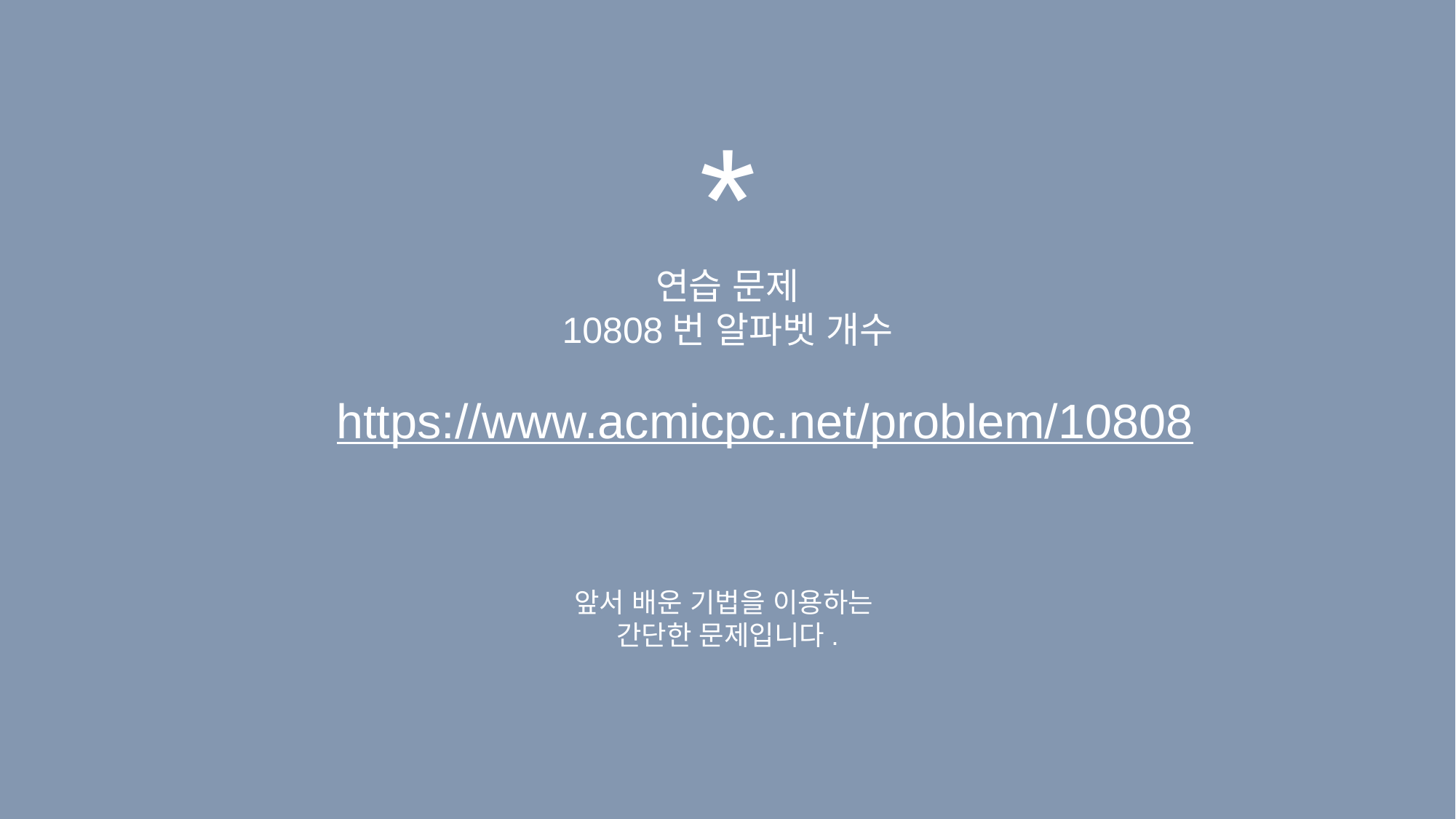

*
연습 문제
10808번 알파벳 개수

https://www.acmicpc.net/problem/10808

앞서 배운 기법을 이용하는
간단한 문제입니다.